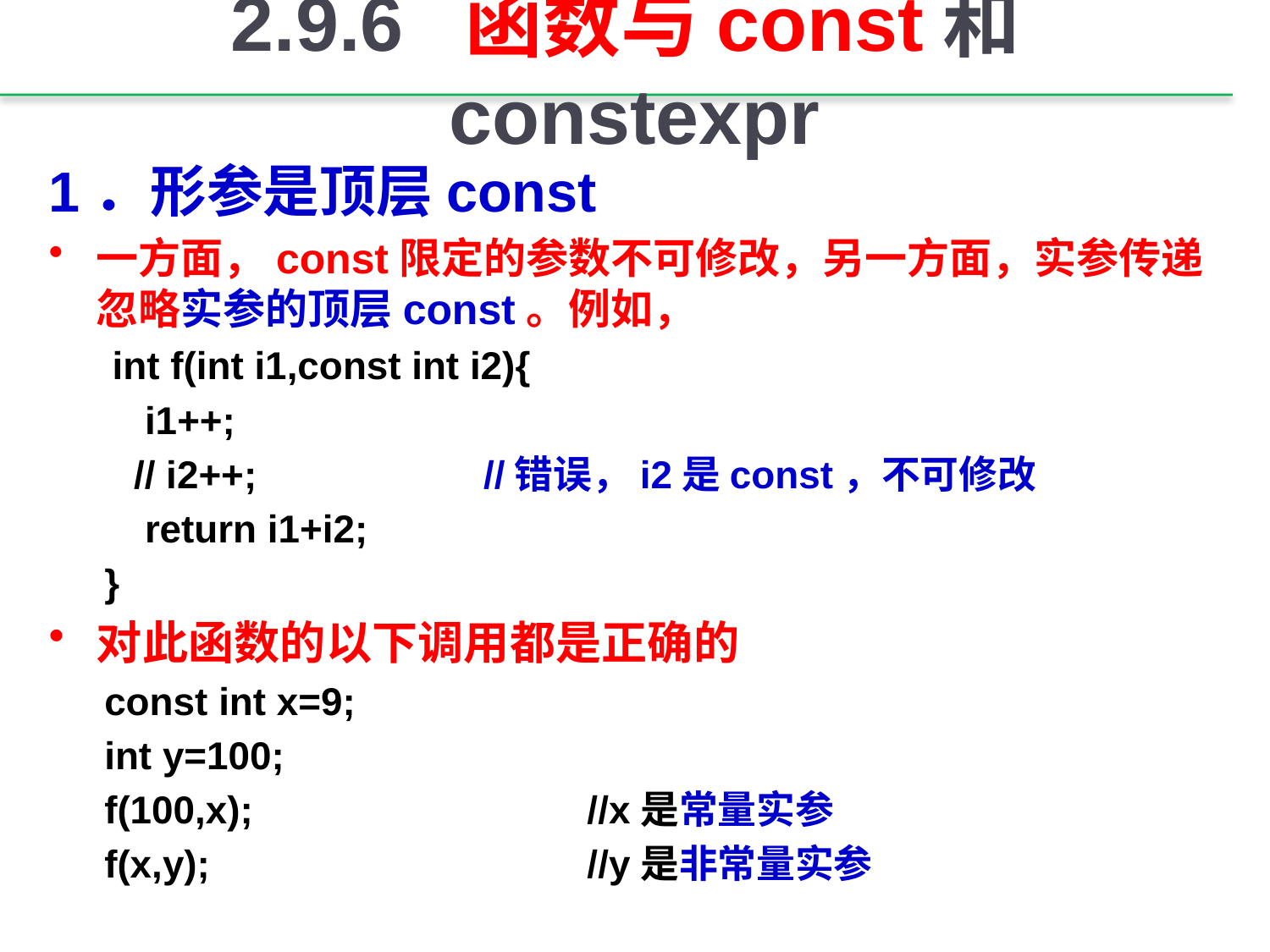

# 2.9.6  函数与const和constexpr
1．形参是顶层const
一方面，const限定的参数不可修改，另一方面，实参传递忽略实参的顶层const。例如，
int f(int i1,const int i2){
   i1++;
  // i2++;                     //错误，i2是const，不可修改
   return i1+i2;
}
对此函数的以下调用都是正确的
const int x=9;
int y=100;
f(100,x);                               //x是常量实参
f(x,y);                                   //y是非常量实参